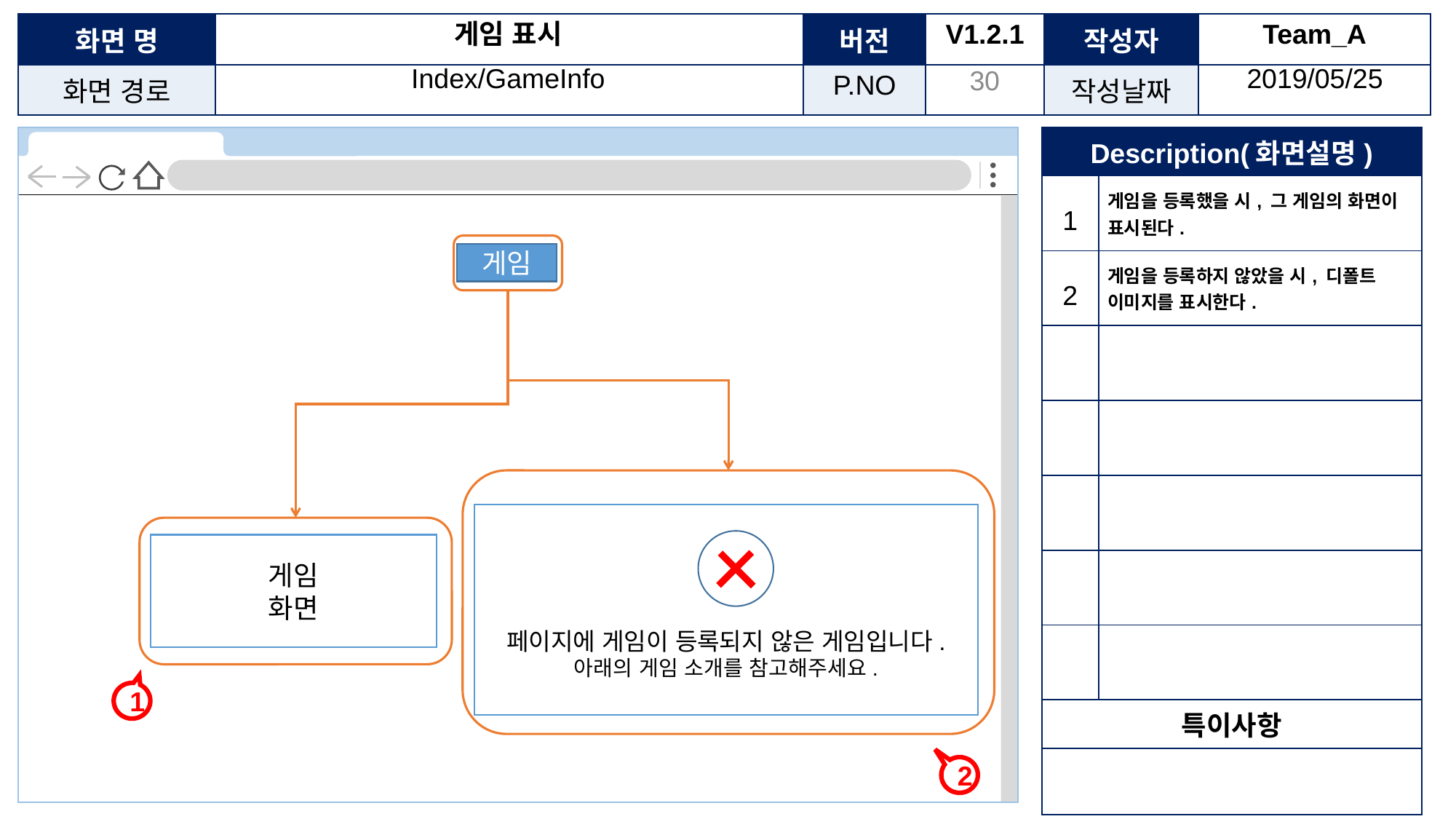

게임 표시

30
Index/GameInfo

2019/05/25
| Description(화면설명) |  |
| --- | --- |
| 1 | 게임을 등록했을 시, 그 게임의 화면이 표시된다. |
| 2 | 게임을 등록하지 않았을 시, 디폴트 이미지를 표시한다. |
|  |  |
|  |  |
|  |  |
|  |  |
|  |  |
| 특이사항 |  |
|  |  |

게임

페이지에 게임이 등록되지 않은 게임입니다.
아래의 게임 소개를 참고해주세요.

게임
화면
1
2